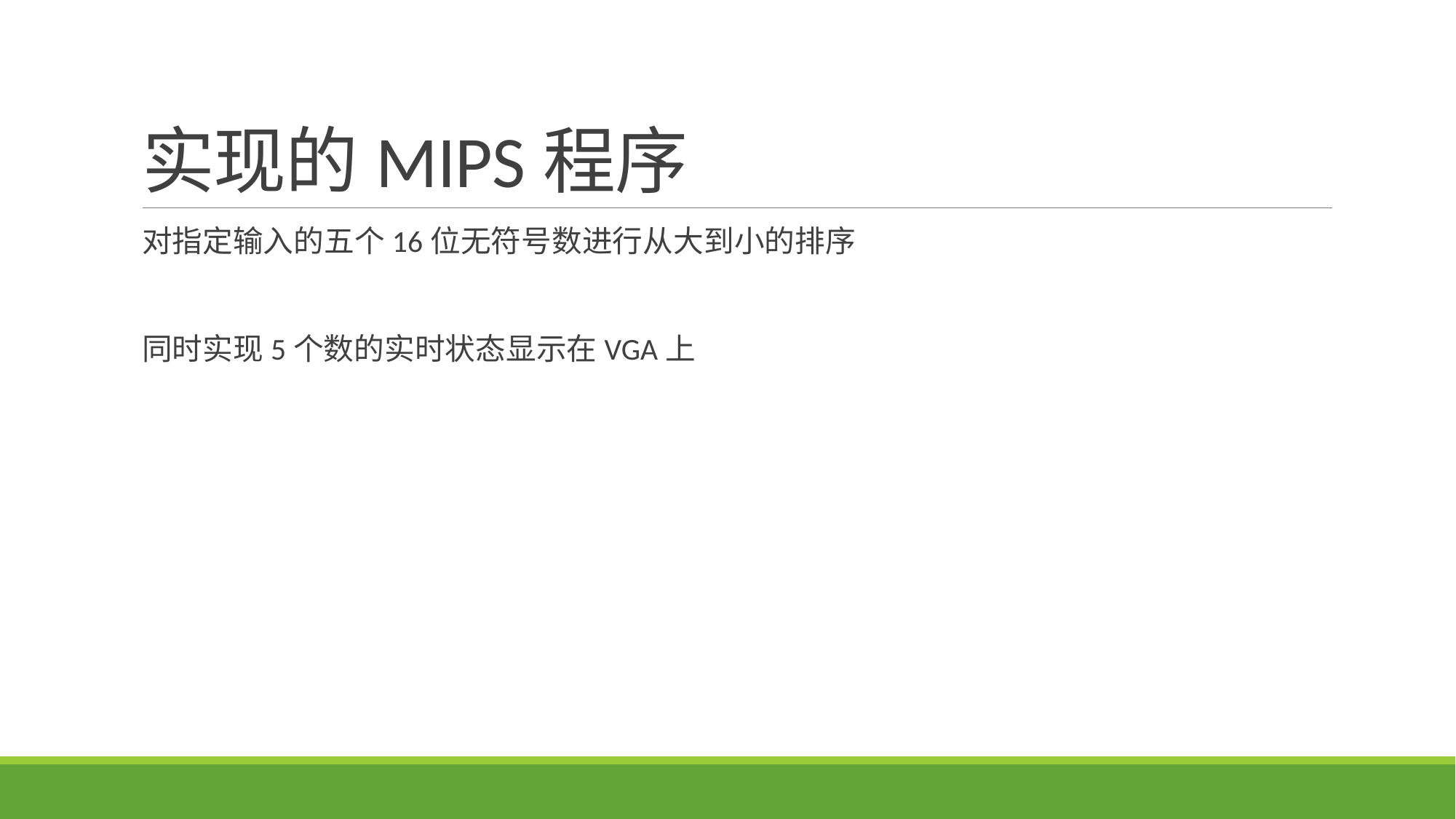

# 实现的MIPS程序
对指定输入的五个16位无符号数进行从大到小的排序

同时实现5个数的实时状态显示在VGA上